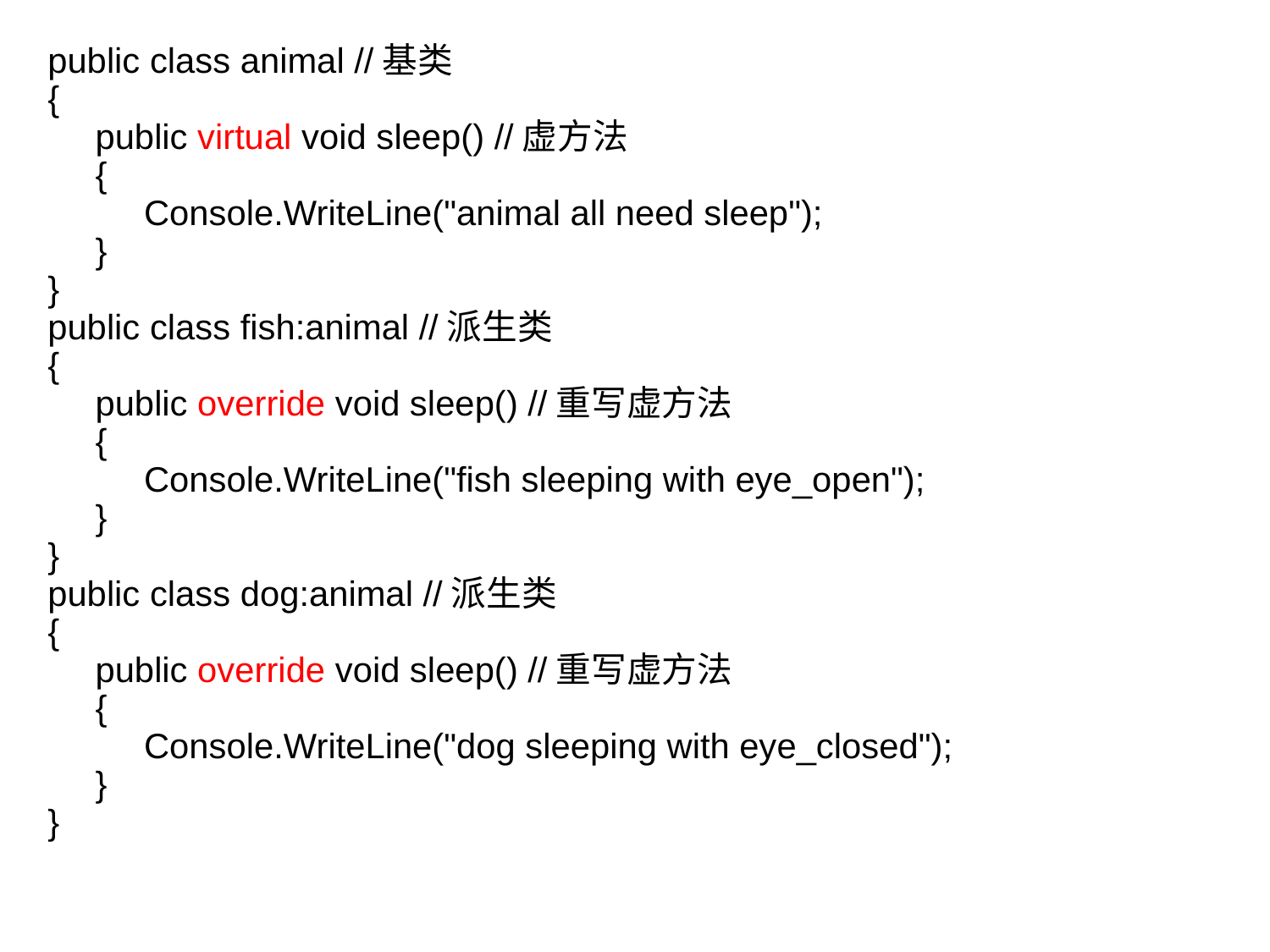

public class animal //基类
{
	public virtual void sleep() //虚方法
	{
	     Console.WriteLine("animal all need sleep");
	}
}
public class fish:animal //派生类
{
	public override void sleep() //重写虚方法
	{
	     Console.WriteLine("fish sleeping with eye_open");
	}
}
public class dog:animal //派生类
{
	public override void sleep() //重写虚方法
	{
	     Console.WriteLine("dog sleeping with eye_closed");
	}
}